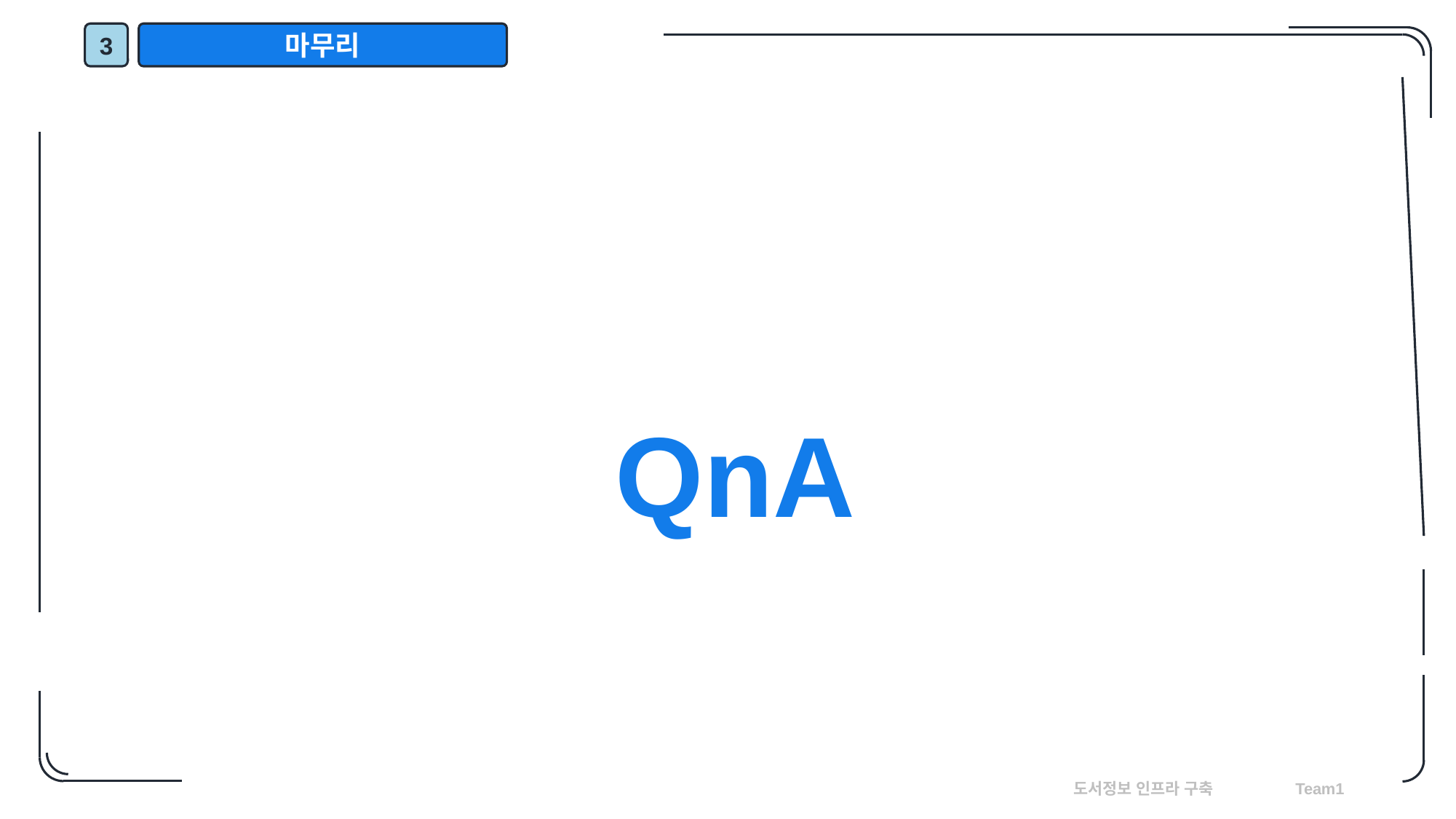

3
마무리

QnA
도서정보 인프라 구축                  Team1